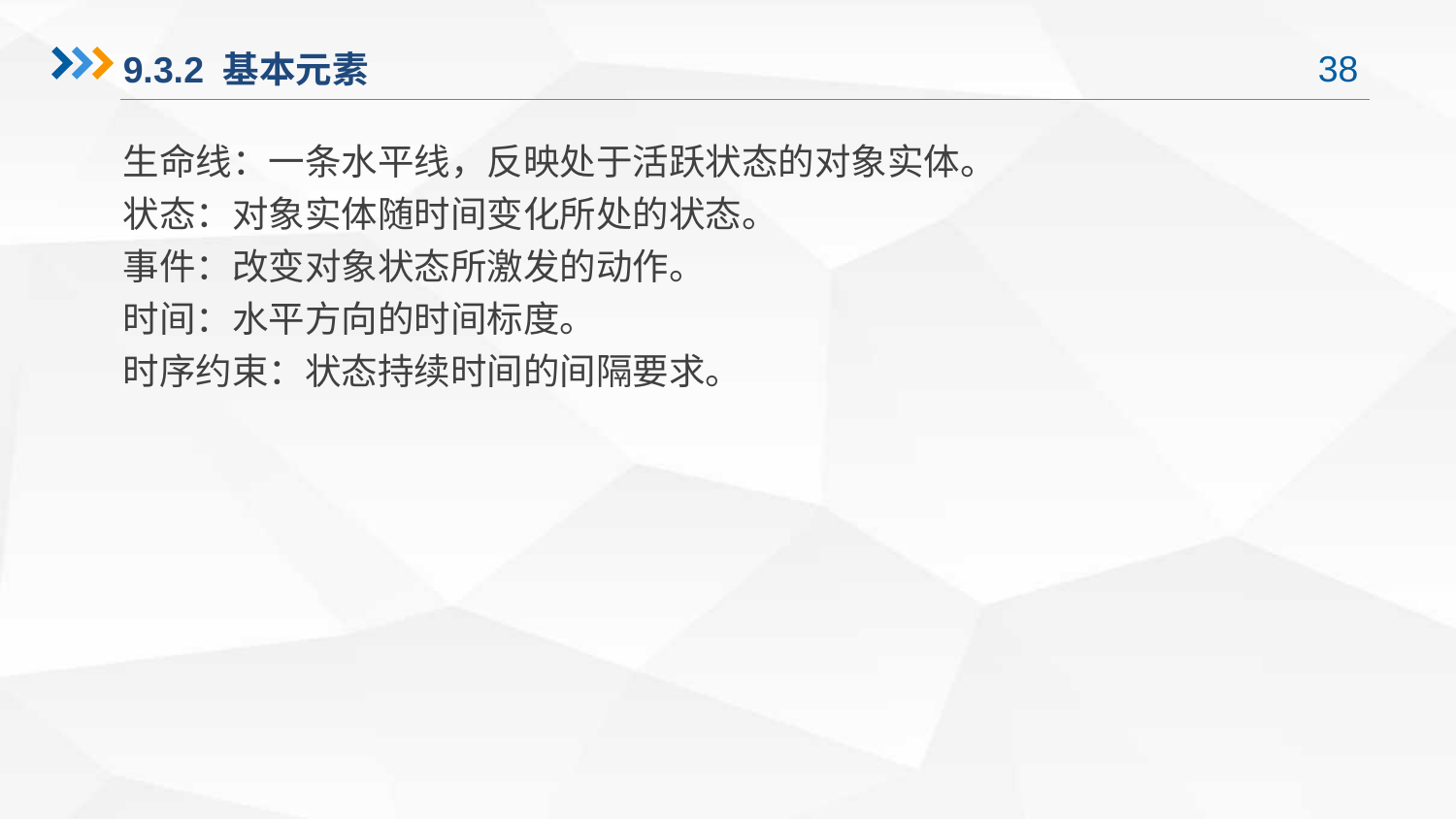

9.3.2 基本元素
生命线：一条水平线，反映处于活跃状态的对象实体。
状态：对象实体随时间变化所处的状态。
事件：改变对象状态所激发的动作。
时间：水平方向的时间标度。
时序约束：状态持续时间的间隔要求。